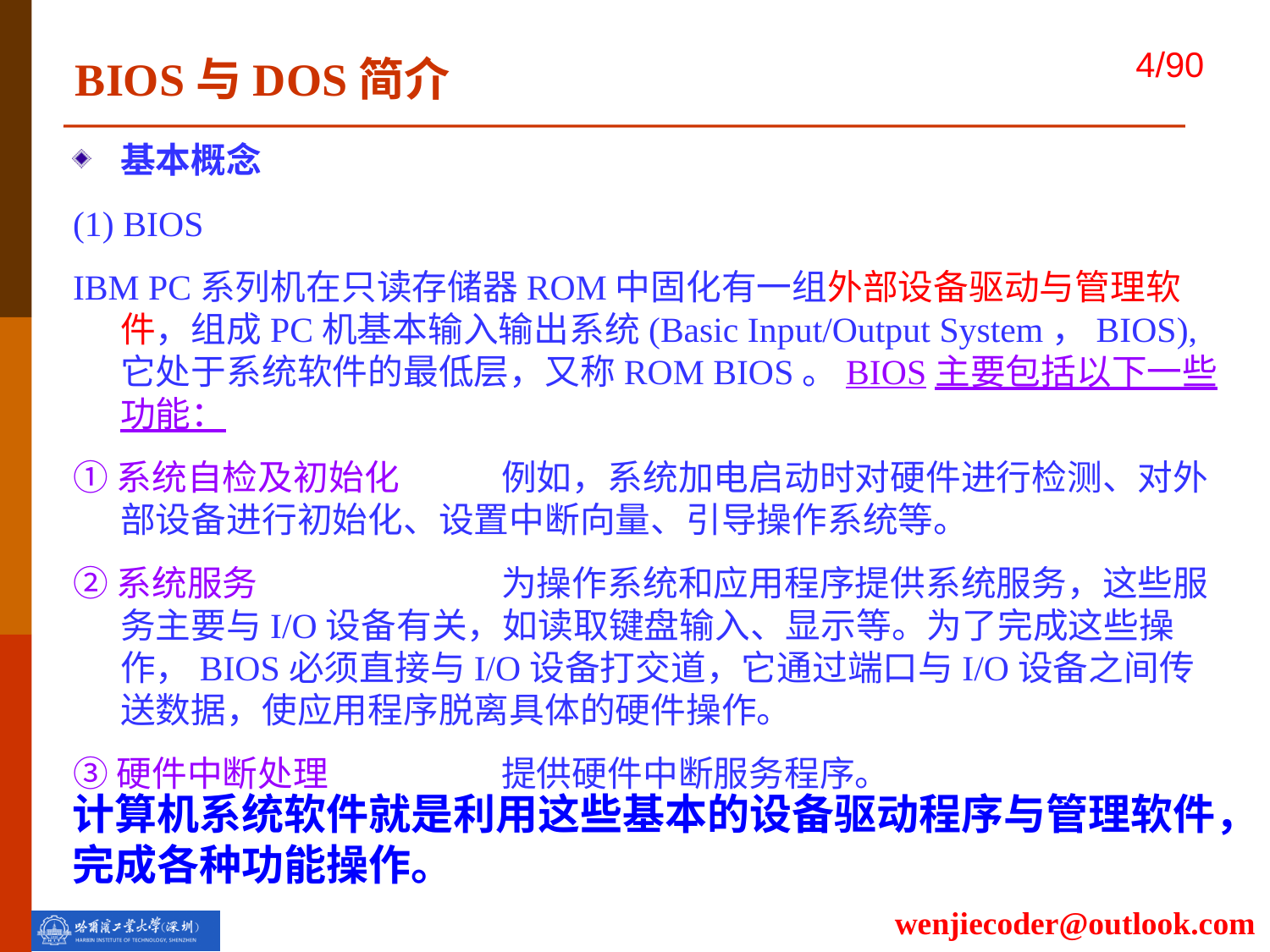

BIOS与DOS简介
基本概念
(1) BIOS
IBM PC系列机在只读存储器ROM中固化有一组外部设备驱动与管理软件，组成PC机基本输入输出系统(Basic Input/Output System，BIOS),它处于系统软件的最低层，又称ROM BIOS。BIOS主要包括以下一些功能：
①系统自检及初始化	例如，系统加电启动时对硬件进行检测、对外部设备进行初始化、设置中断向量、引导操作系统等。
②系统服务		为操作系统和应用程序提供系统服务，这些服务主要与I/O设备有关，如读取键盘输入、显示等。为了完成这些操作，BIOS必须直接与I/O设备打交道，它通过端口与I/O设备之间传送数据，使应用程序脱离具体的硬件操作。
③硬件中断处理		提供硬件中断服务程序。
计算机系统软件就是利用这些基本的设备驱动程序与管理软件，完成各种功能操作。